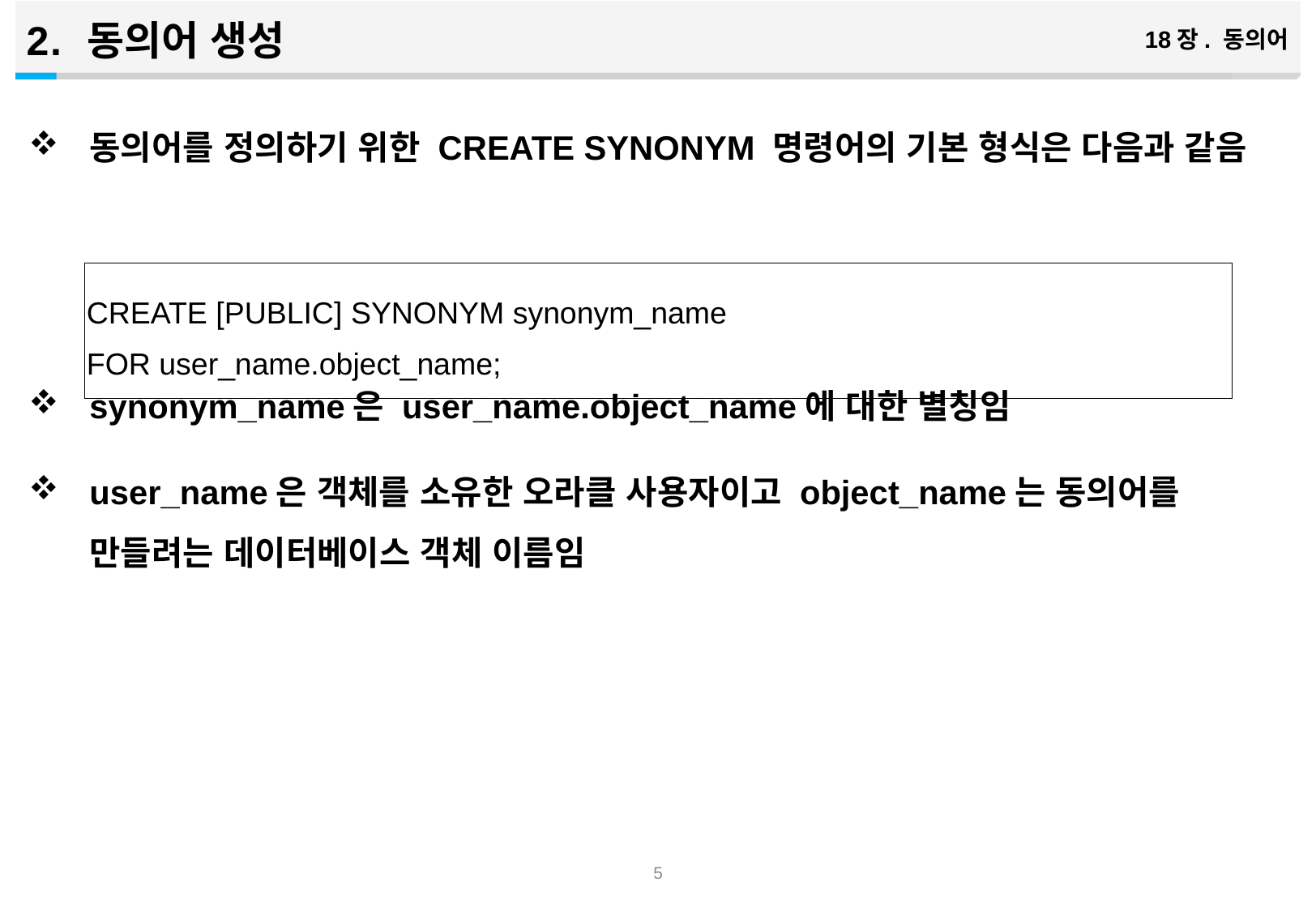

동의어 생성
18장. 동의어
동의어를 정의하기 위한 CREATE SYNONYM 명령어의 기본 형식은 다음과 같음

synonym_name은 user_name.object_name에 대한 별칭임
user_name은 객체를 소유한 오라클 사용자이고 object_name는 동의어를       만들려는 데이터베이스 객체 이름임
| CREATE [PUBLIC] SYNONYM synonym\_name FOR user\_name.object\_name; |
| --- |
5